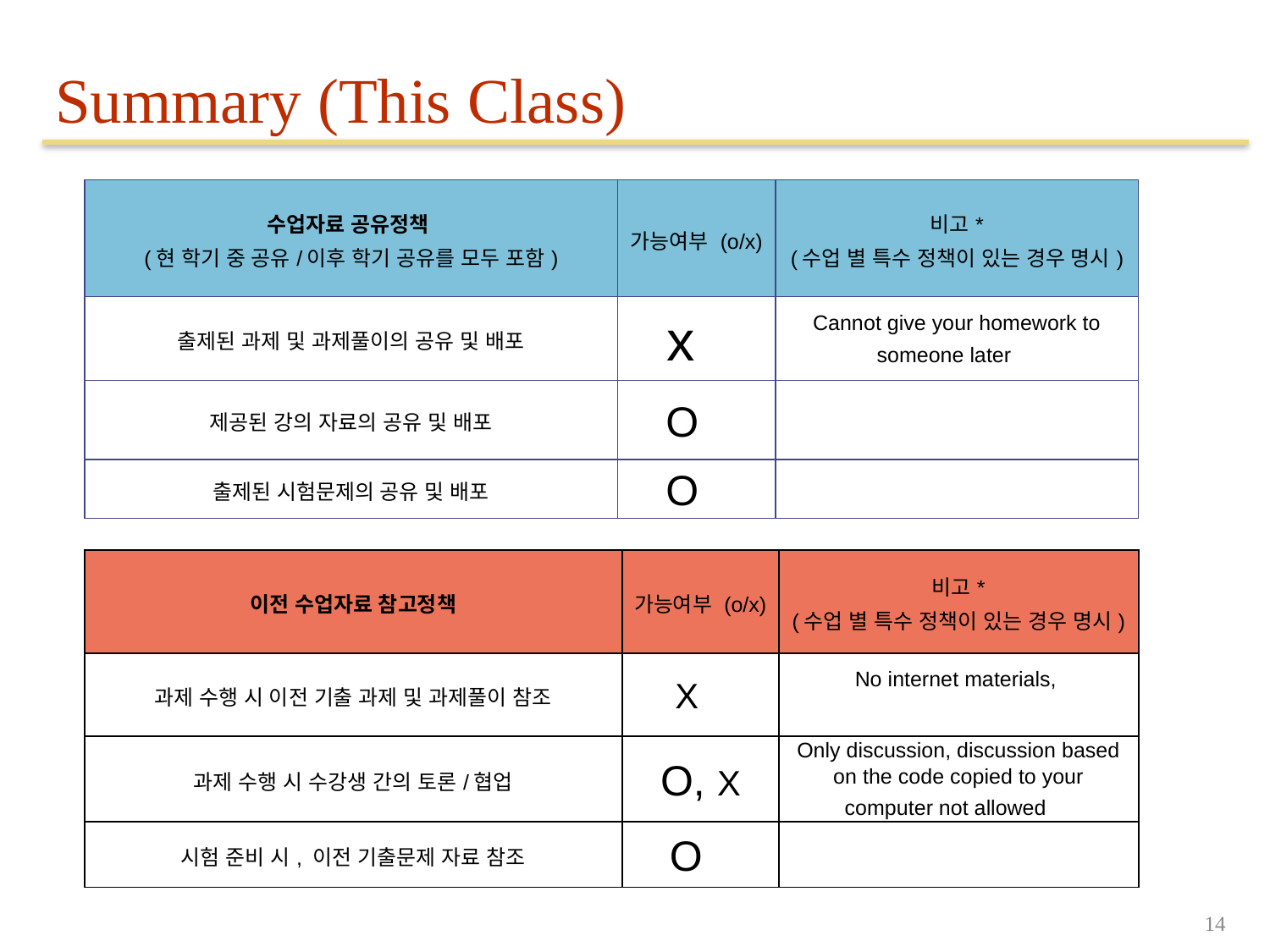

# Summary (This Class)
| 수업자료 공유정책 (현 학기 중 공유/이후 학기 공유를 모두 포함) | 가능여부 (o/x) | 비고\* (수업 별 특수 정책이 있는 경우 명시) |
| --- | --- | --- |
| 출제된 과제 및 과제풀이의 공유 및 배포 | x | Cannot give your homework to someone later |
| 제공된 강의 자료의 공유 및 배포 | O |  |
| 출제된 시험문제의 공유 및 배포 | O |  |
| 이전 수업자료 참고정책 | 가능여부 (o/x) | 비고\* (수업 별 특수 정책이 있는 경우 명시) |
| --- | --- | --- |
| 과제 수행 시 이전 기출 과제 및 과제풀이 참조 | X | No internet materials, |
| 과제 수행 시 수강생 간의 토론/협업 | O, X | Only discussion, discussion based on the code copied to your computer not allowed |
| 시험 준비 시, 이전 기출문제 자료 참조 | O |  |
14